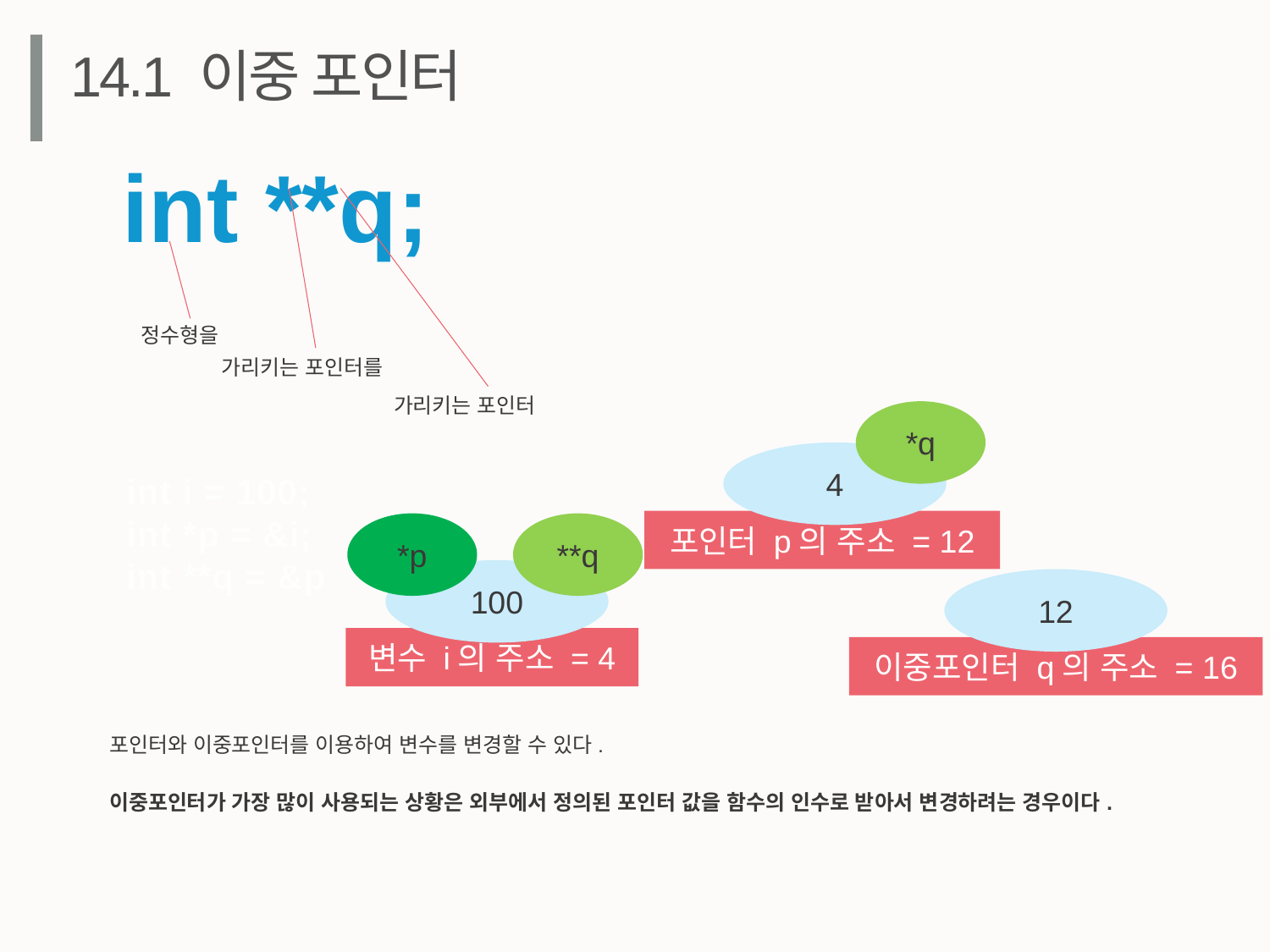

14.1 이중 포인터
int **q;
정수형을
가리키는 포인터를
가리키는 포인터
*q
4
int i = 100;
int *p = &i;
int **q = &p
포인터 p의 주소 = 12
*p
**q
100
12
변수 i의 주소 = 4
이중포인터 q의 주소 = 16
포인터와 이중포인터를 이용하여 변수를 변경할 수 있다.
이중포인터가 가장 많이 사용되는 상황은 외부에서 정의된 포인터 값을 함수의 인수로 받아서 변경하려는 경우이다.